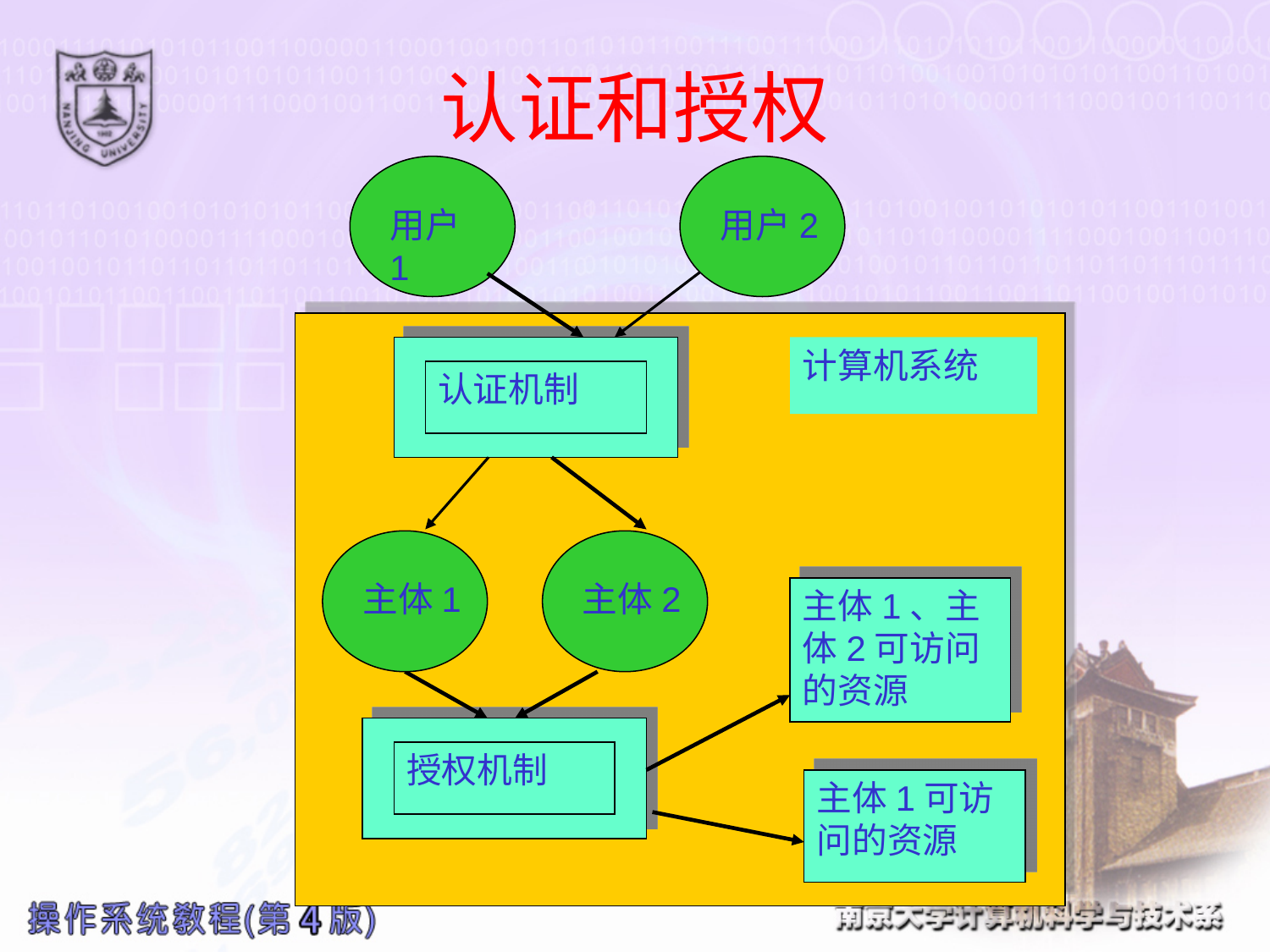

# 认证和授权

用户1
用户2

计算机系统
认证机制

主体1
主体2
主体1、主体2可访问的资源

授权机制
主体1可访问的资源